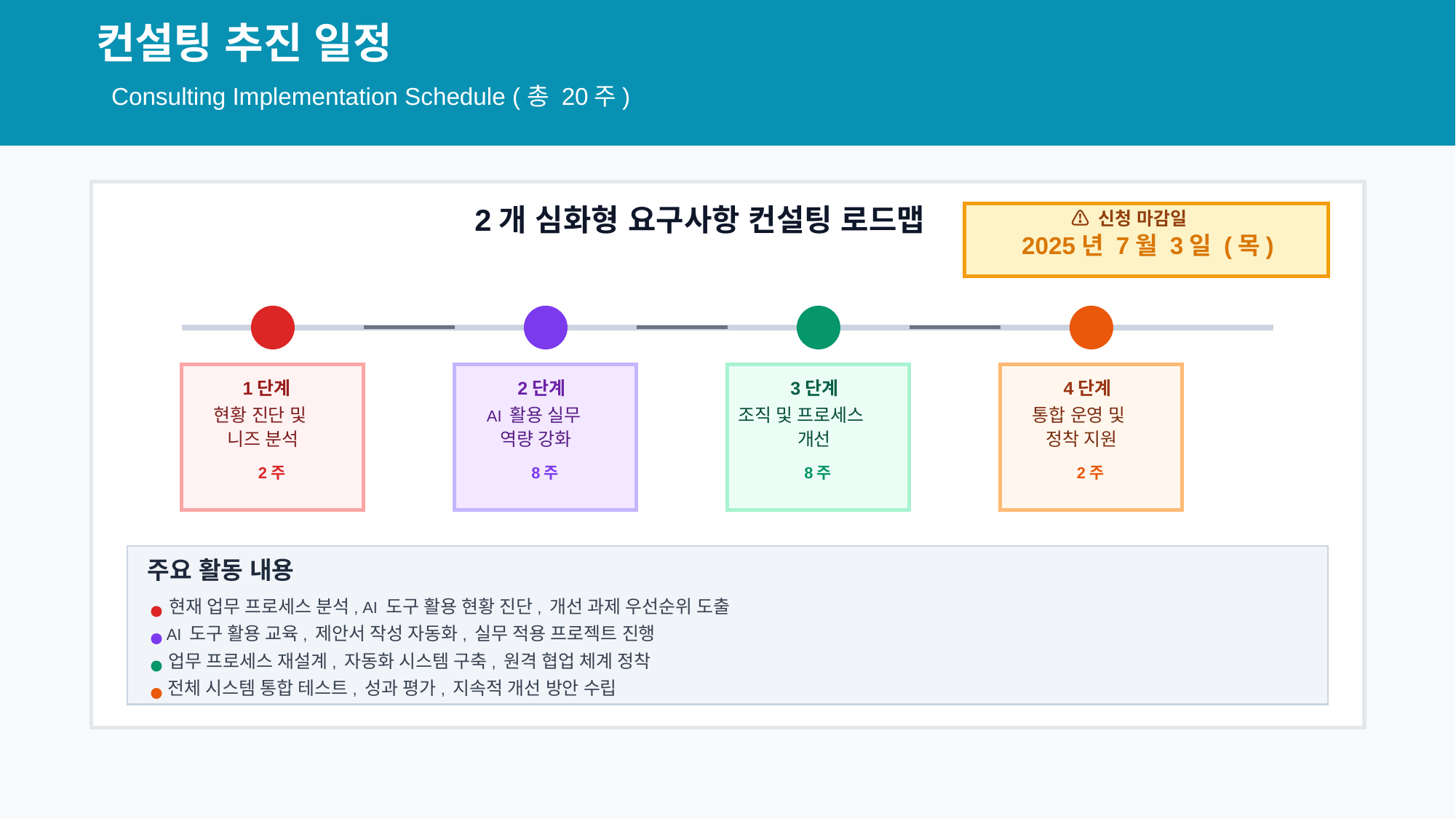

컨설팅 추진 일정
Consulting Implementation Schedule (총 20주)

2개 심화형 요구사항 컨설팅 로드맵
⚠️ 신청 마감일

2025년 7월 3일 (목)

1단계
2단계
3단계
4단계
현황 진단 및
AI 활용 실무
조직 및 프로세스
통합 운영 및
니즈 분석
역량 강화
개선
정착 지원
2주
8주
8주
2주

주요 활동 내용
현재 업무 프로세스 분석, AI 도구 활용 현황 진단, 개선 과제 우선순위 도출

AI 도구 활용 교육, 제안서 작성 자동화, 실무 적용 프로젝트 진행

업무 프로세스 재설계, 자동화 시스템 구축, 원격 협업 체계 정착

전체 시스템 통합 테스트, 성과 평가, 지속적 개선 방안 수립